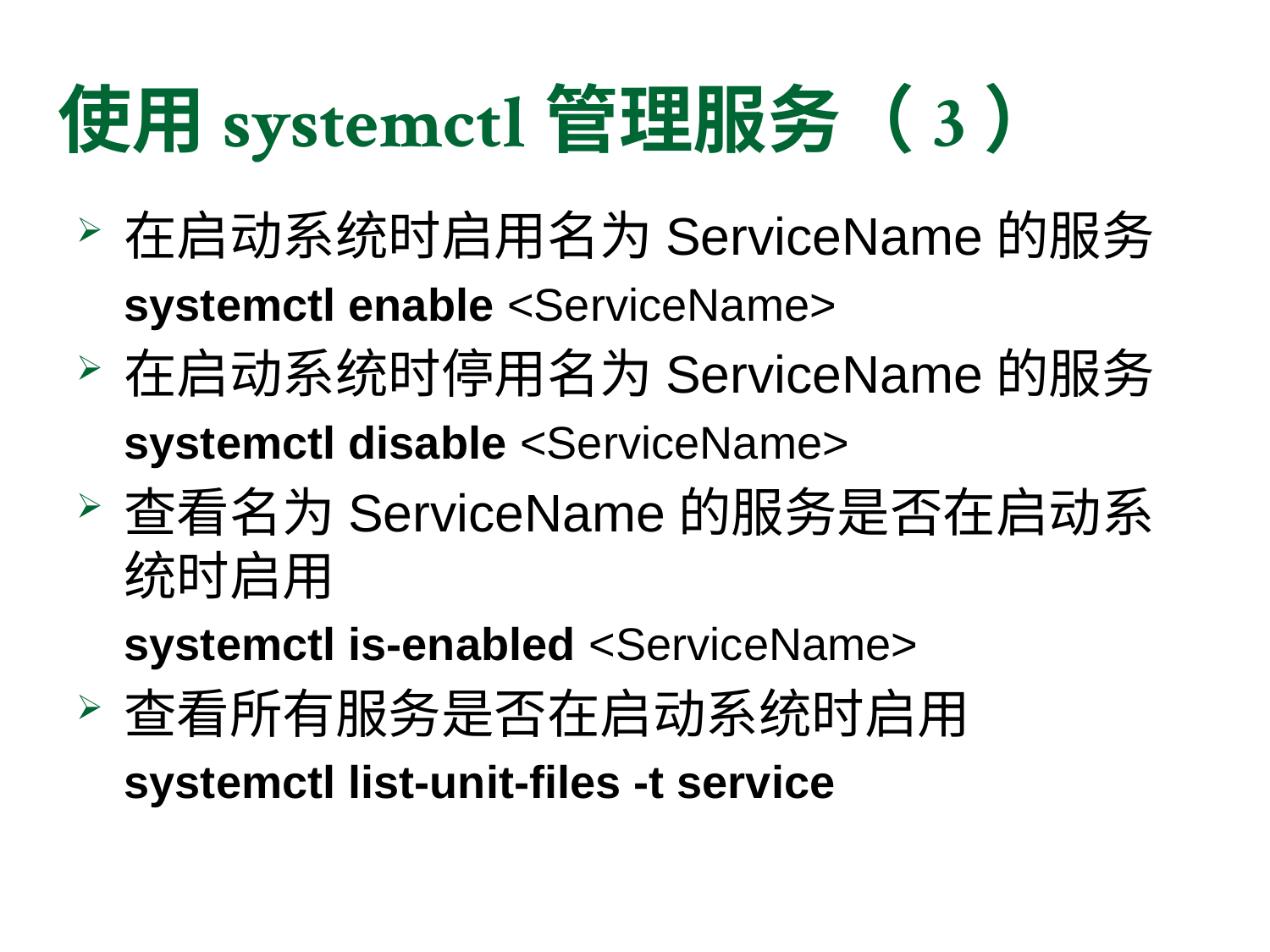

# 使用systemctl管理服务（3）
在启动系统时启用名为ServiceName的服务
systemctl enable <ServiceName>
在启动系统时停用名为ServiceName的服务
systemctl disable <ServiceName>
查看名为ServiceName的服务是否在启动系统时启用
systemctl is-enabled <ServiceName>
查看所有服务是否在启动系统时启用
systemctl list-unit-files -t service